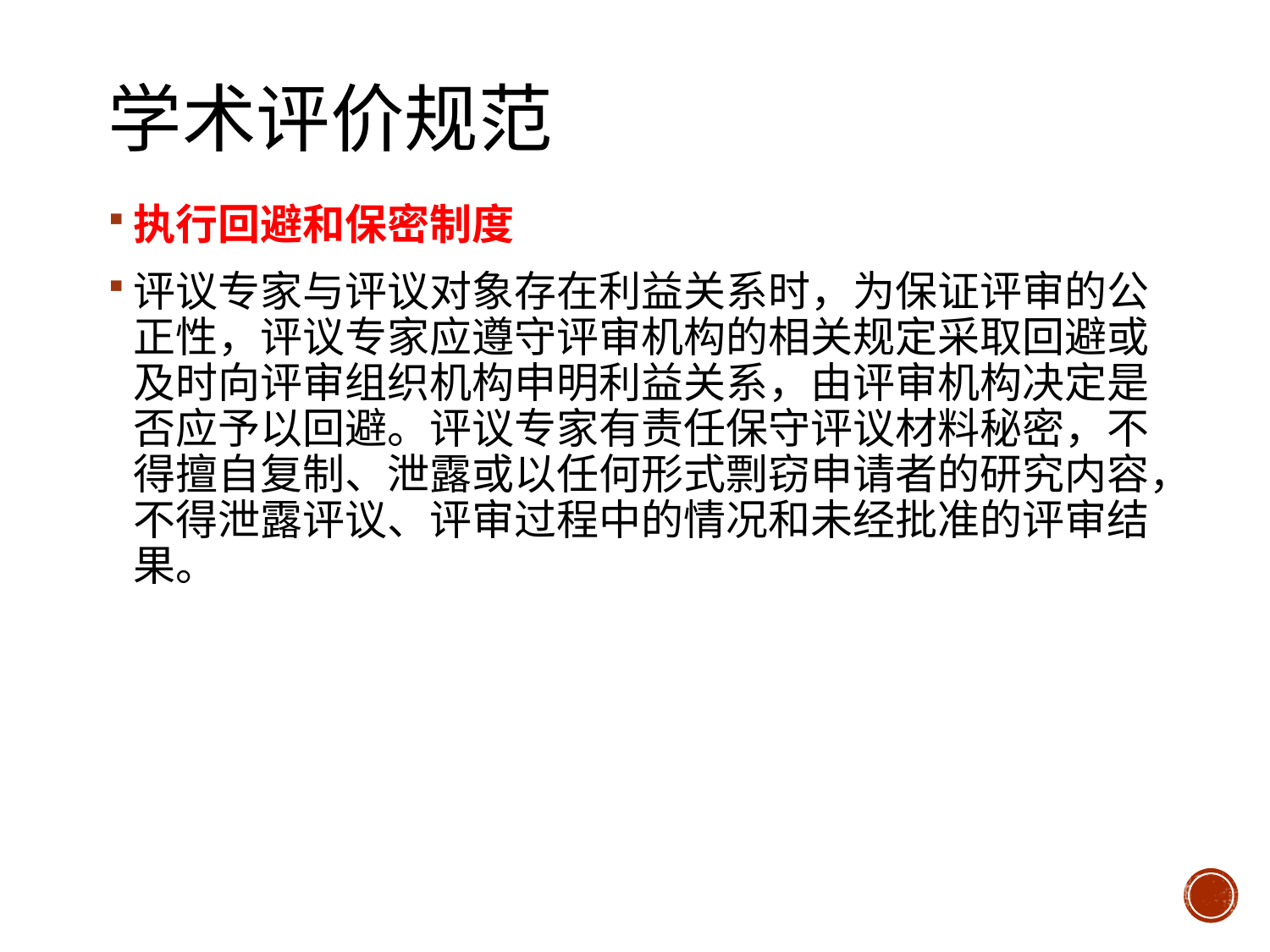

# 学术评价规范
执行回避和保密制度
评议专家与评议对象存在利益关系时，为保证评审的公正性，评议专家应遵守评审机构的相关规定采取回避或及时向评审组织机构申明利益关系，由评审机构决定是否应予以回避。评议专家有责任保守评议材料秘密，不得擅自复制、泄露或以任何形式剽窃申请者的研究内容，不得泄露评议、评审过程中的情况和未经批准的评审结果。